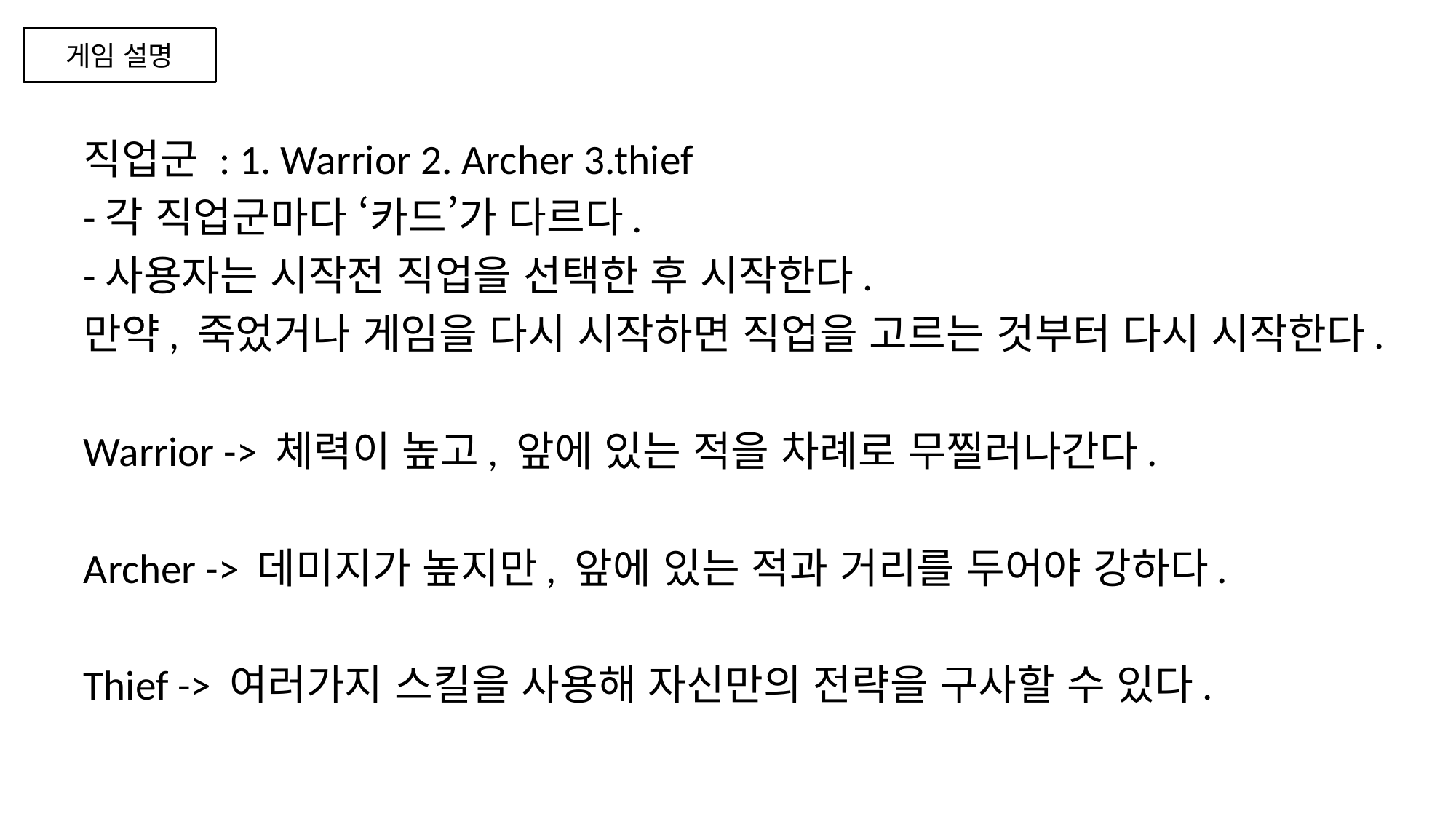

게임 설명

직업군 : 1. Warrior 2. Archer 3.thief
-각 직업군마다 ‘카드’가 다르다.
-사용자는 시작전 직업을 선택한 후 시작한다.
만약, 죽었거나 게임을 다시 시작하면 직업을 고르는 것부터 다시 시작한다.

Warrior -> 체력이 높고, 앞에 있는 적을 차례로 무찔러나간다.

Archer -> 데미지가 높지만, 앞에 있는 적과 거리를 두어야 강하다.

Thief -> 여러가지 스킬을 사용해 자신만의 전략을 구사할 수 있다.